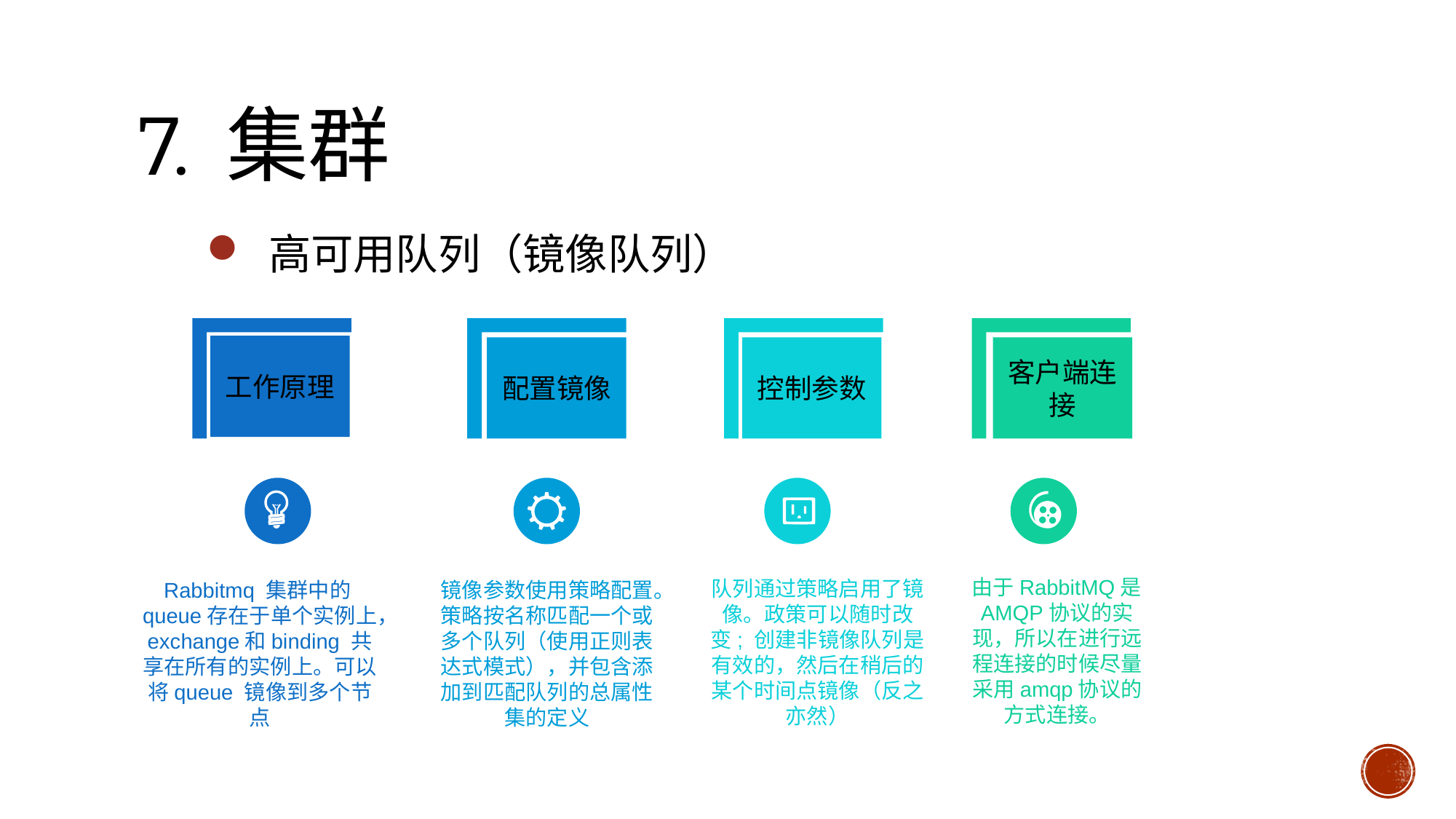

# 7. 集群
 高可用队列（镜像队列）

工作原理
配置镜像
控制参数
客户端连接

由于RabbitMQ是AMQP协议的实现，所以在进行远程连接的时候尽量采用amqp协议的方式连接。
队列通过策略启用了镜像。政策可以随时改变; 创建非镜像队列是有效的，然后在稍后的某个时间点镜像（反之亦然）
Rabbitmq 集群中的queue存在于单个实例上，exchange和binding 共享在所有的实例上。可以将queue 镜像到多个节点
镜像参数使用策略配置。策略按名称匹配一个或多个队列（使用正则表达式模式），并包含添加到匹配队列的总属性集的定义